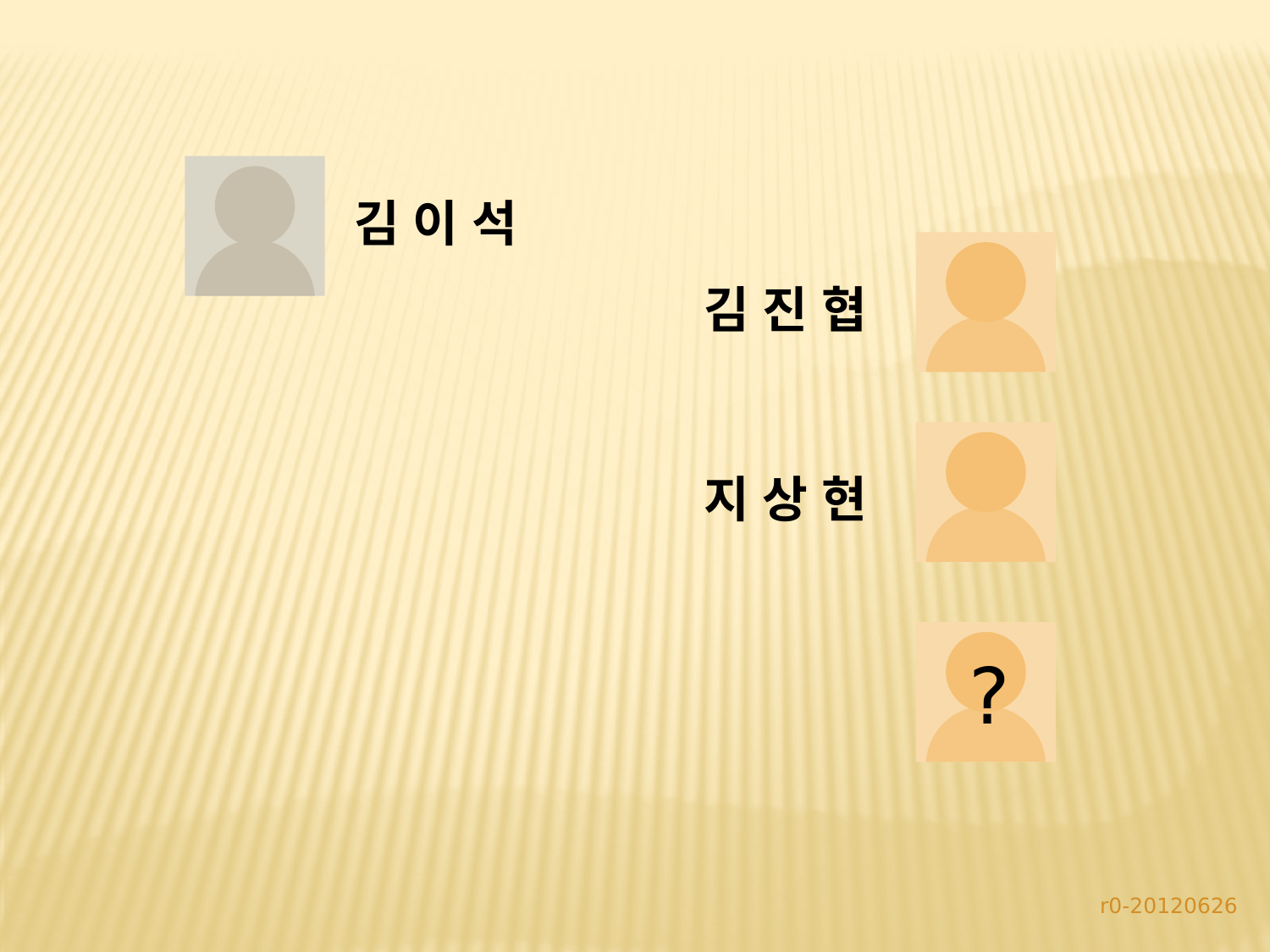

김 이 석

김 진 협

지 상 현

?
r0-20120626